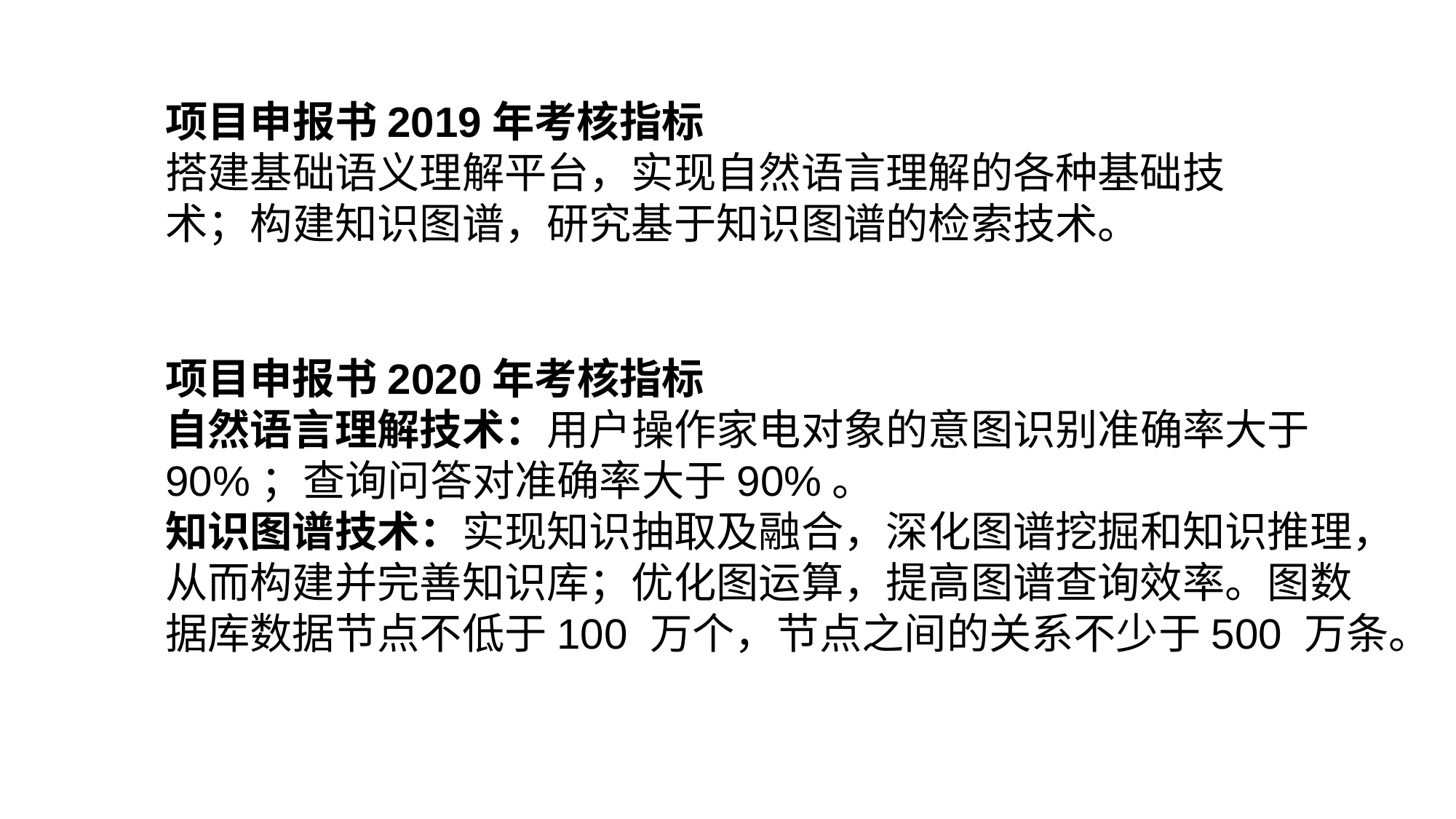

项目申报书2019年考核指标
搭建基础语义理解平台，实现自然语言理解的各种基础技术；构建知识图谱，研究基于知识图谱的检索技术。
项目申报书2020年考核指标
自然语言理解技术：用户操作家电对象的意图识别准确率大于90%；查询问答对准确率大于90%。
知识图谱技术：实现知识抽取及融合，深化图谱挖掘和知识推理，从而构建并完善知识库；优化图运算，提高图谱查询效率。图数据库数据节点不低于100 万个，节点之间的关系不少于500 万条。